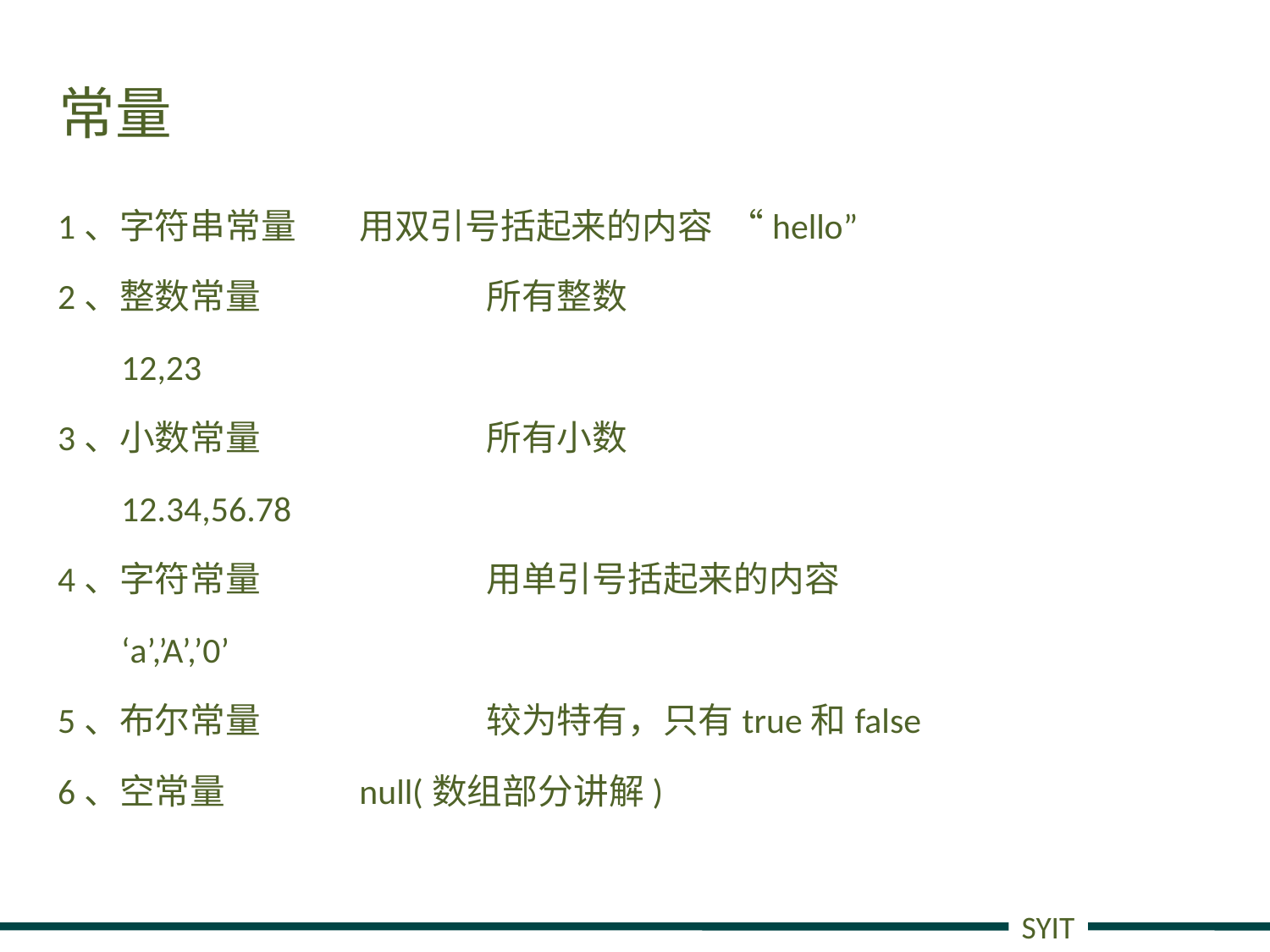

# 常量
1、字符串常量	用双引号括起来的内容  “hello”
2、整数常量		所有整数
12,23
3、小数常量		所有小数
12.34,56.78
4、字符常量		用单引号括起来的内容
‘a’,’A’,’0’
5、布尔常量		较为特有，只有true和false
6、空常量		null(数组部分讲解)

SYIT